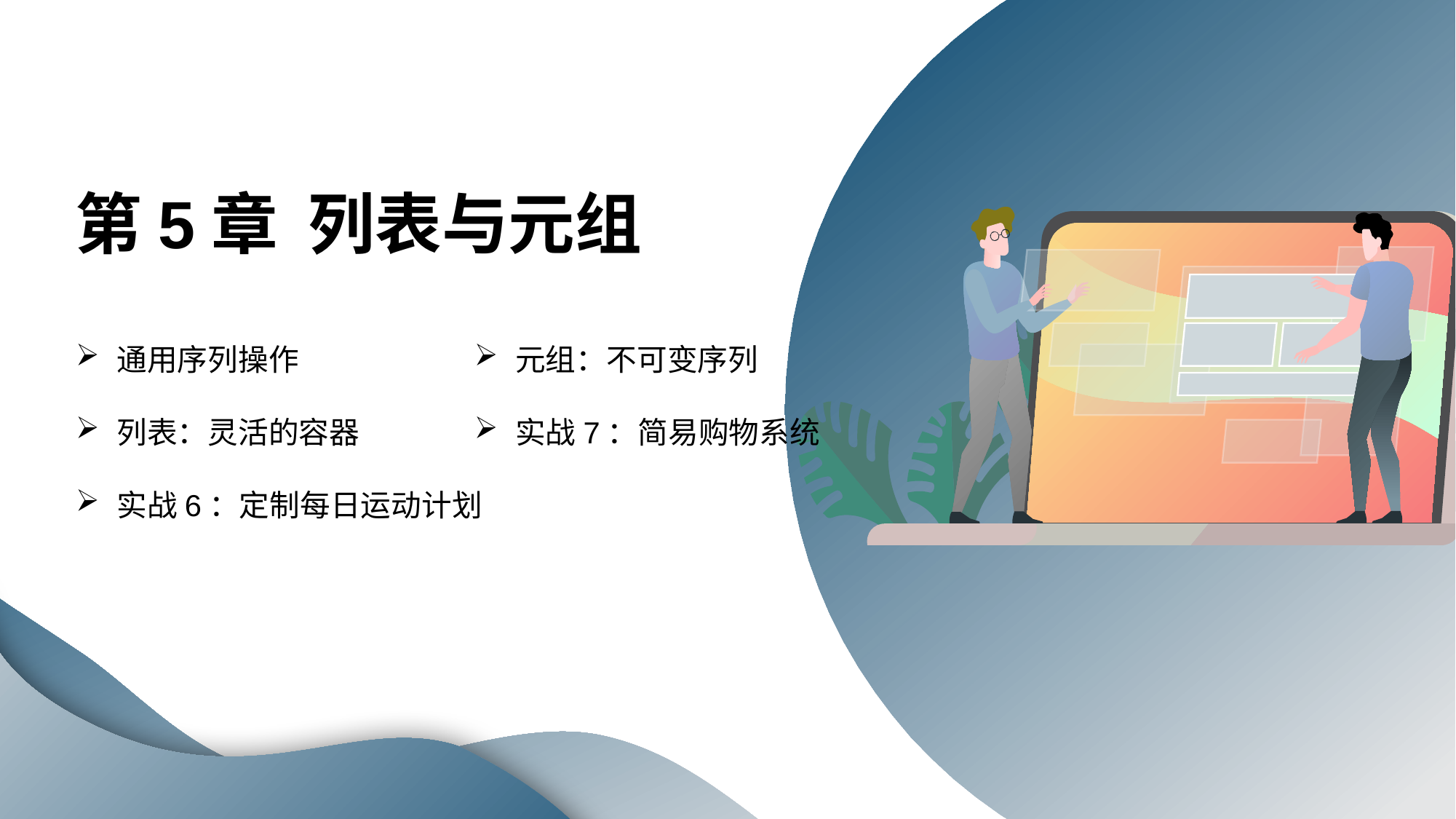

第5章  列表与元组
通用序列操作
列表：灵活的容器
实战6：定制每日运动计划
元组：不可变序列
实战7：简易购物系统